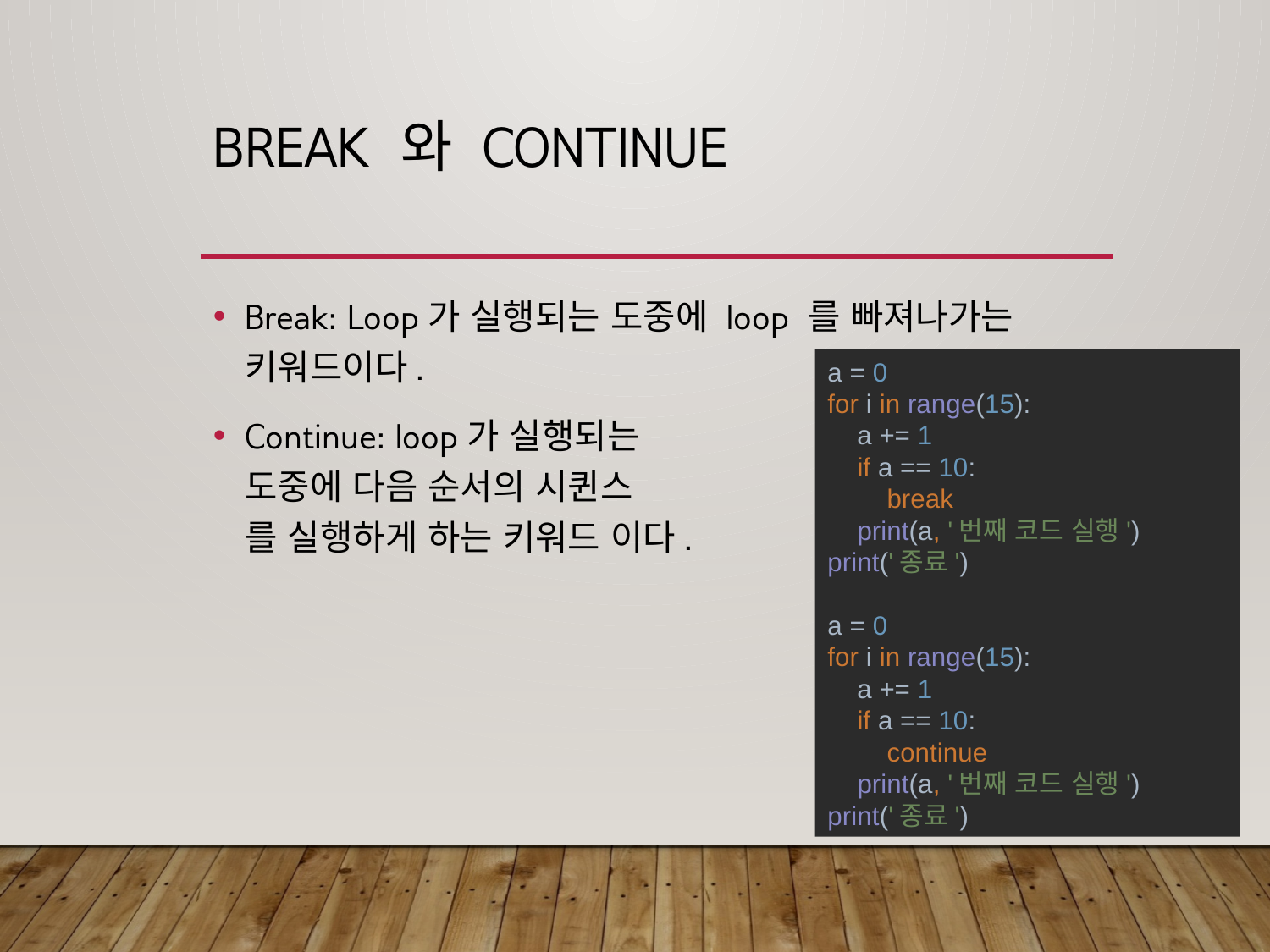

# Break 와 continue
Break: Loop가 실행되는 도중에 loop 를 빠져나가는 키워드이다.
Continue: loop가 실행되는
도중에 다음 순서의 시퀸스
를 실행하게 하는 키워드 이다.
a = 0
for i in range(15):
    a += 1
    if a == 10:
        break
    print(a, '번째 코드 실행')
print('종료')
a = 0
for i in range(15):
    a += 1
    if a == 10:
        continue
    print(a, '번째 코드 실행')
print('종료')